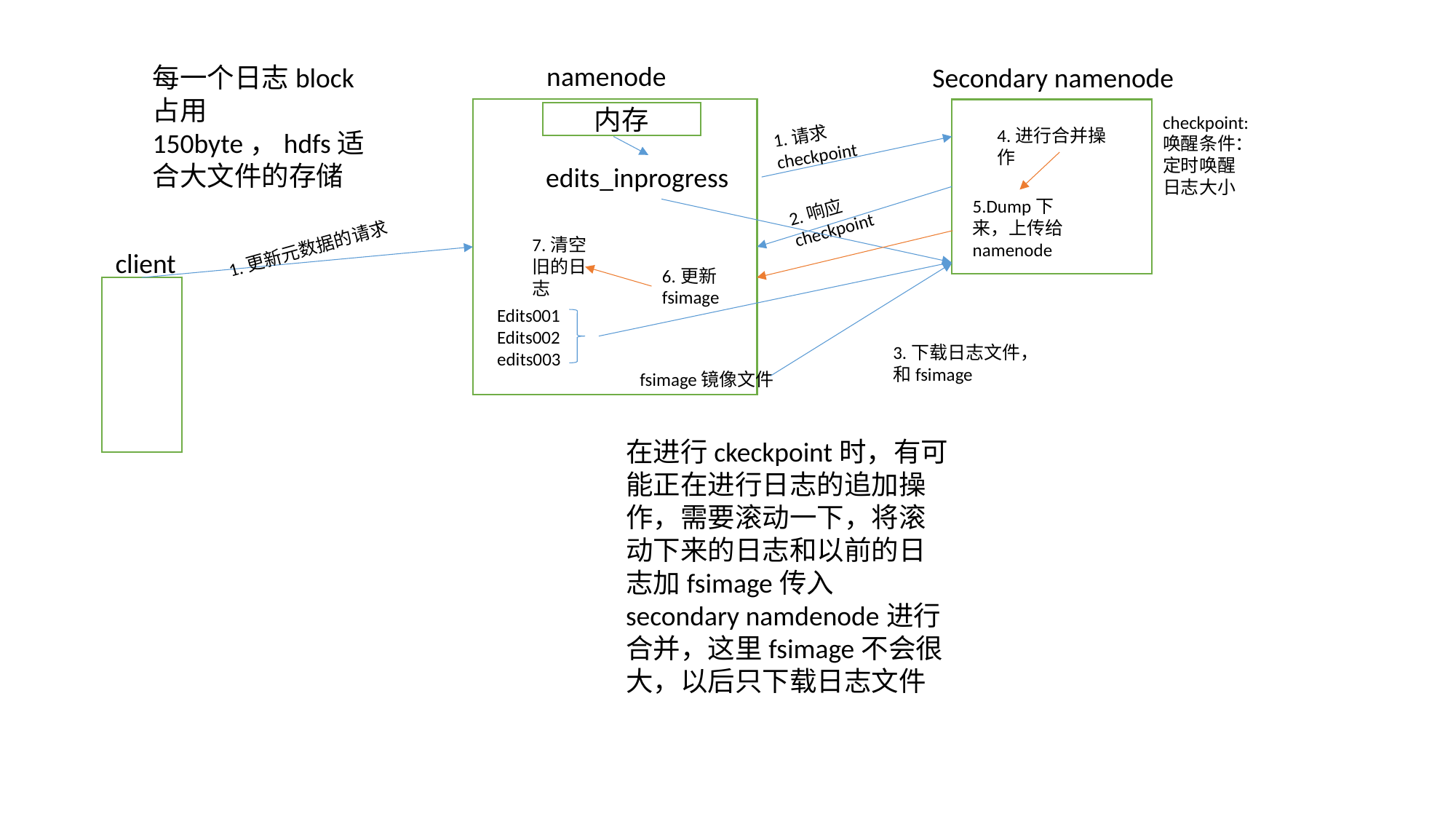

namenode
每一个日志block占用150byte，hdfs适合大文件的存储
Secondary namenode

内存
checkpoint:
唤醒条件：
定时唤醒
日志大小
1.请求checkpoint
4.进行合并操作
edits_inprogress
2.响应checkpoint
5.Dump下来，上传给namenode
7.清空旧的日志
1.更新元数据的请求
client
6.更新fsimage

Edits001
Edits002
edits003

3.下载日志文件，和fsimage
fsimage镜像文件
在进行ckeckpoint时，有可能正在进行日志的追加操作，需要滚动一下，将滚动下来的日志和以前的日志加fsimage传入secondary namdenode进行合并，这里fsimage不会很大，以后只下载日志文件